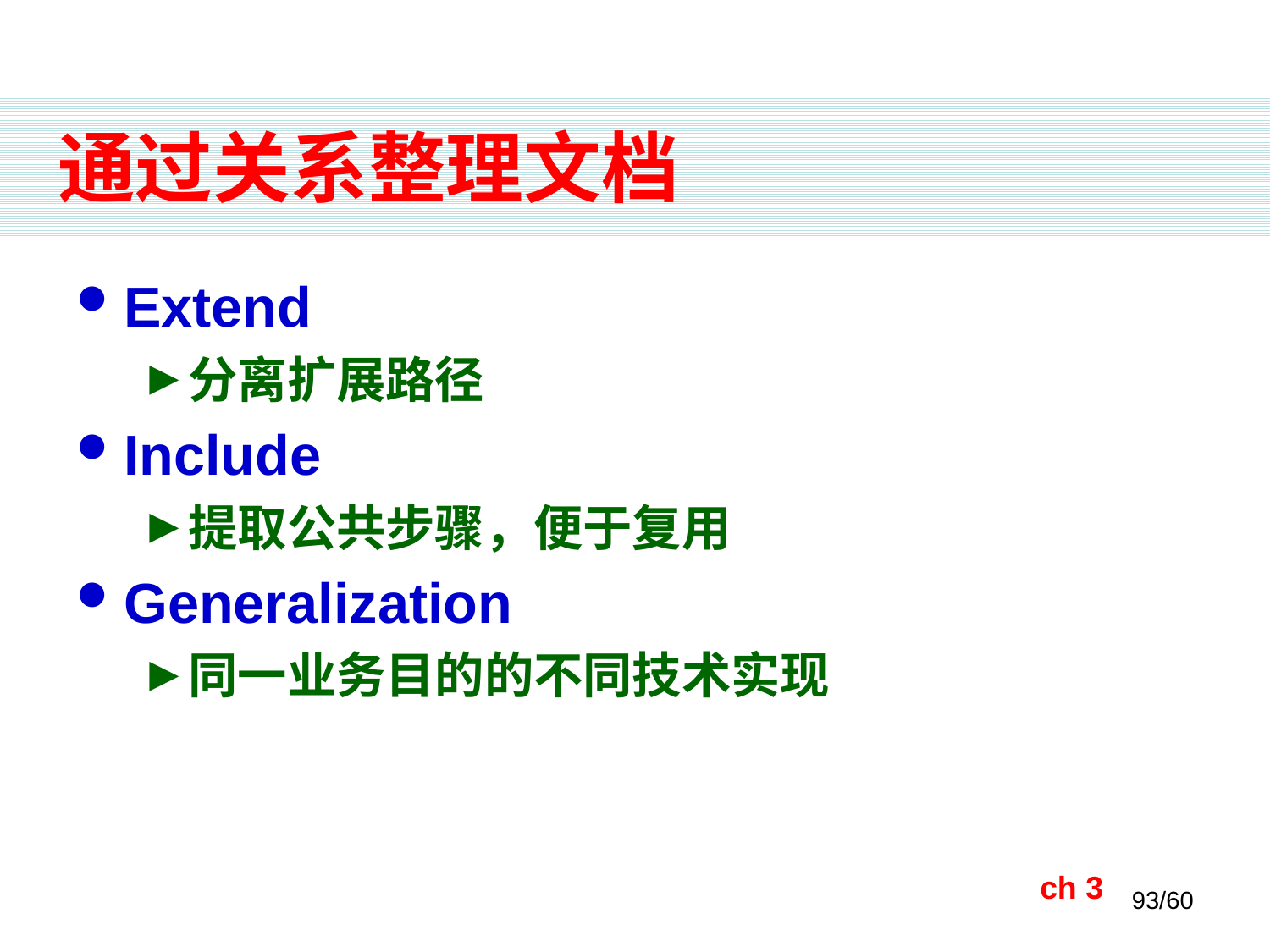

# 通过关系整理文档
Extend
分离扩展路径
Include
提取公共步骤，便于复用
Generalization
同一业务目的的不同技术实现
ch 3
93/60